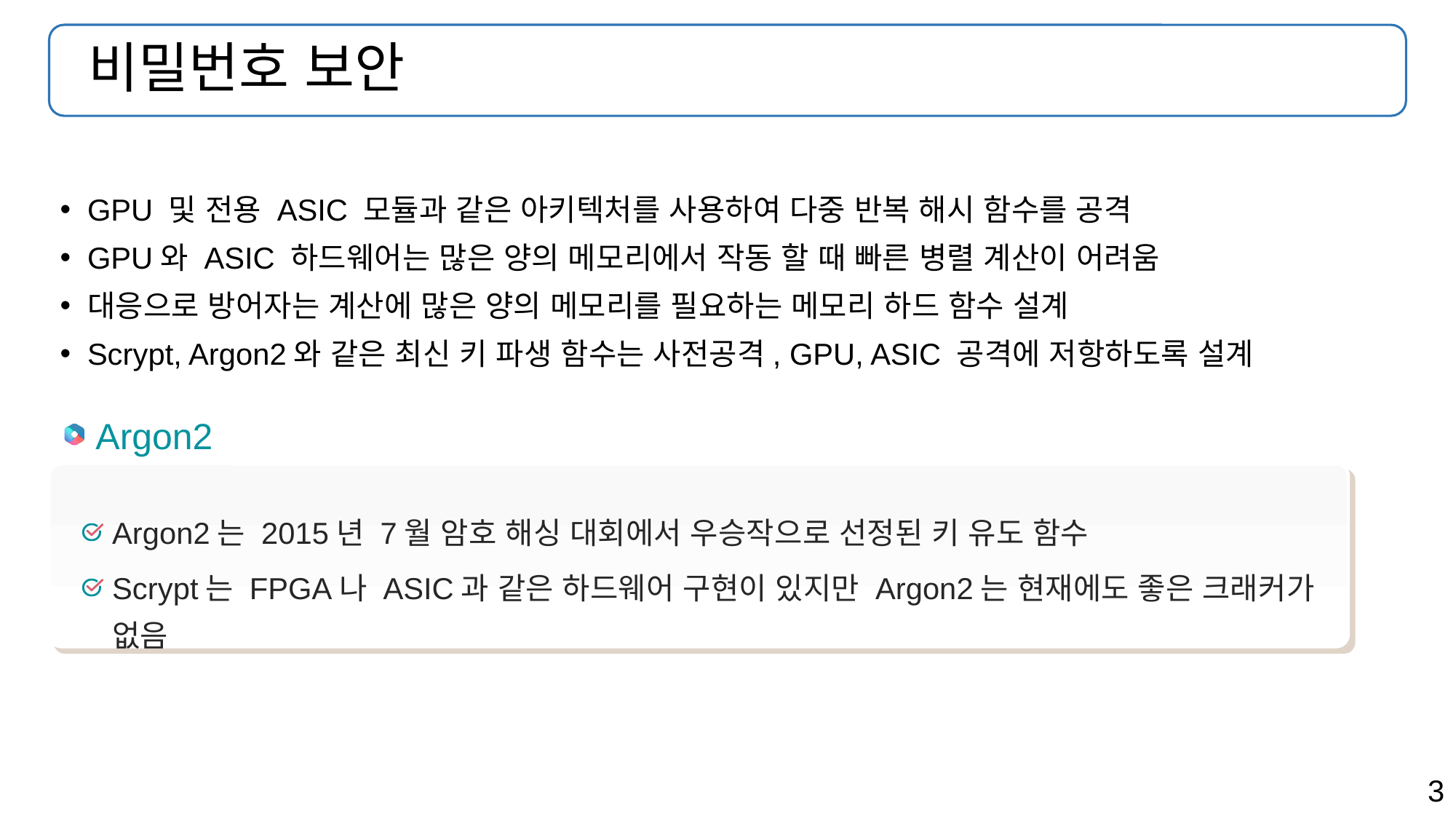

# 비밀번호 보안

GPU 및 전용 ASIC 모듈과 같은 아키텍처를 사용하여 다중 반복 해시 함수를 공격
GPU와 ASIC 하드웨어는 많은 양의 메모리에서 작동 할 때 빠른 병렬 계산이 어려움
대응으로 방어자는 계산에 많은 양의 메모리를 필요하는 메모리 하드 함수 설계
Scrypt, Argon2와 같은 최신 키 파생 함수는 사전공격, GPU, ASIC 공격에 저항하도록 설계

Argon2

Argon2는 2015년 7월 암호 해싱 대회에서 우승작으로 선정된 키 유도 함수
Scrypt는 FPGA나 ASIC과 같은 하드웨어 구현이 있지만 Argon2는 현재에도 좋은 크래커가 없음